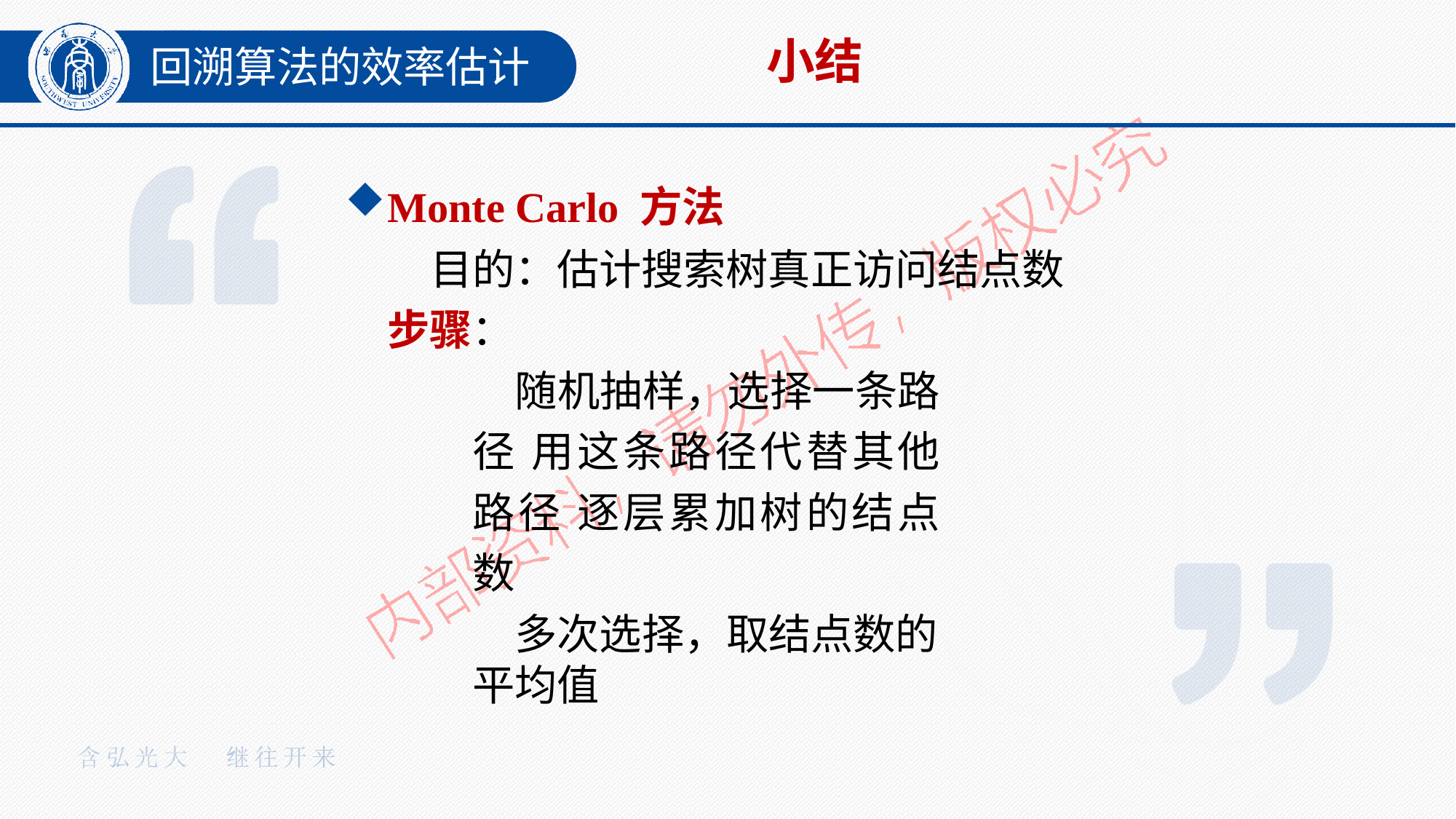

小结

# 回溯算法的效率估计
Monte Carlo 方法
目的：估计搜索树真正访问结点数 步骤：
随机抽样，选择一条路径 用这条路径代替其他路径 逐层累加树的结点数
多次选择，取结点数的平均值